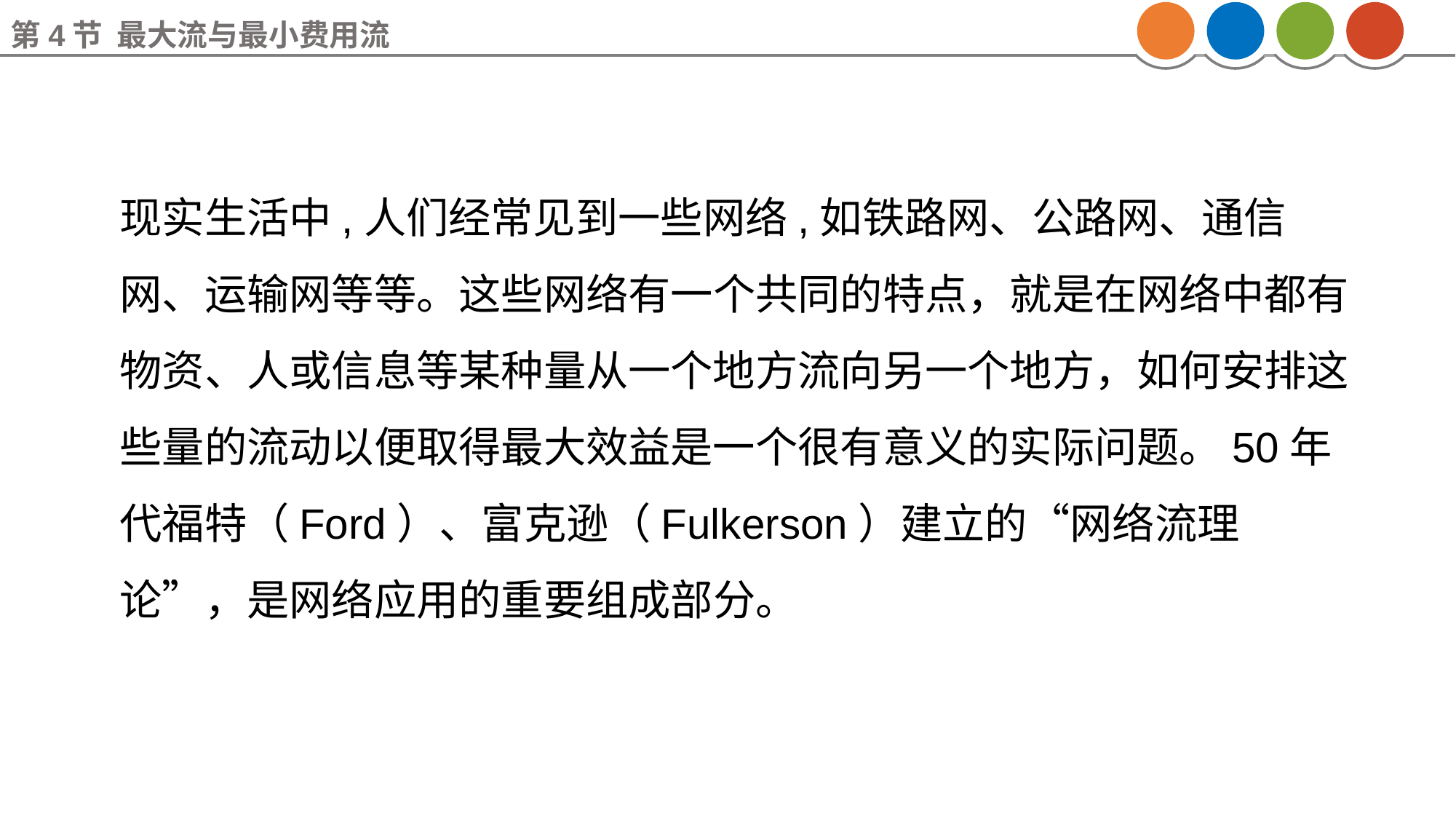

第4节  最大流与最小费用流
现实生活中,人们经常见到一些网络,如铁路网、公路网、通信网、运输网等等。这些网络有一个共同的特点，就是在网络中都有物资、人或信息等某种量从一个地方流向另一个地方，如何安排这些量的流动以便取得最大效益是一个很有意义的实际问题。50年代福特（Ford）、富克逊（Fulkerson）建立的“网络流理论”，是网络应用的重要组成部分。